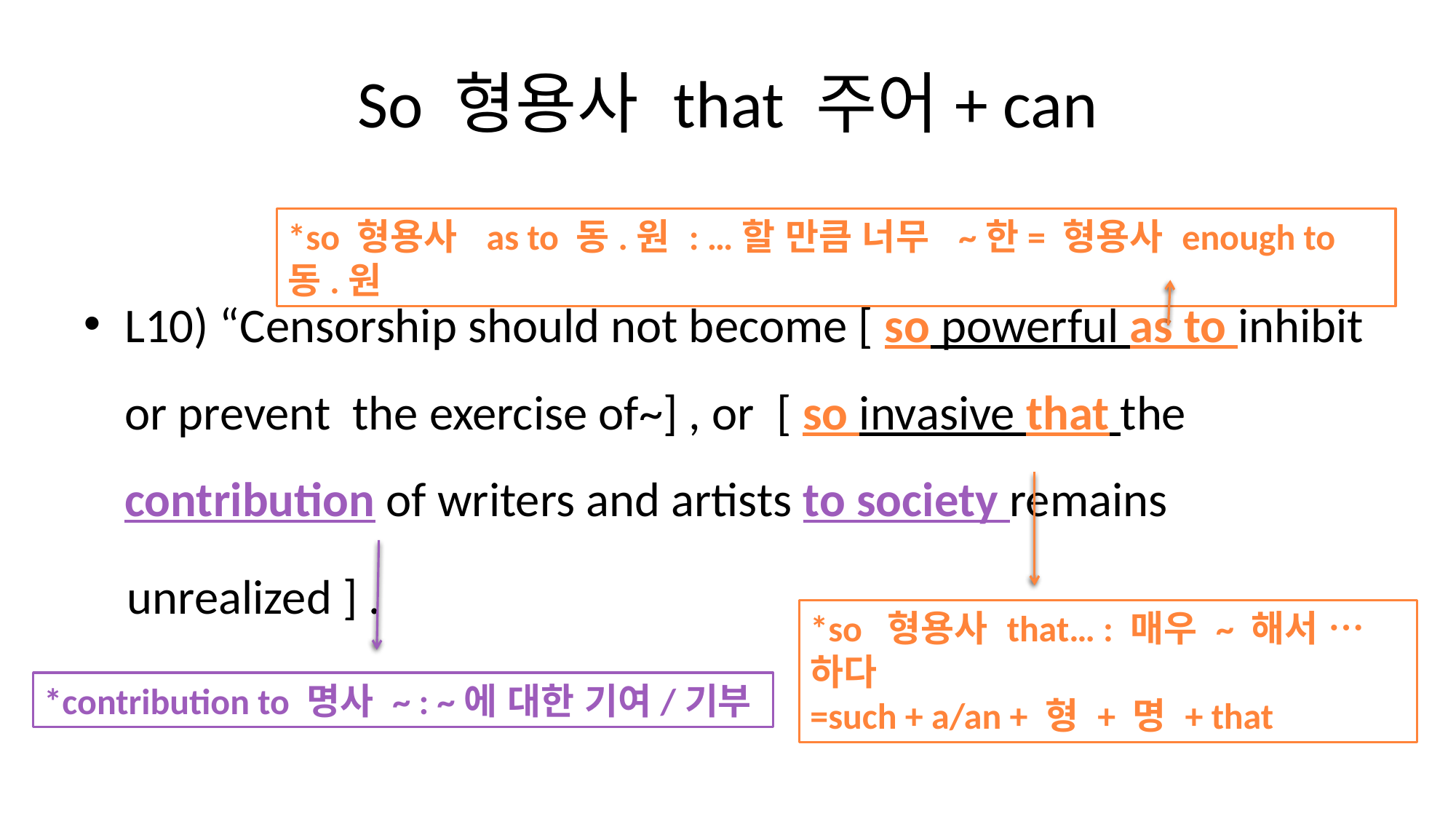

# So 형용사 that 주어+ can

L10) “Censorship should not become [ so powerful as to inhibit or prevent  the exercise of~] , or  [ so invasive that the contribution of writers and artists to society remains
    unrealized ] .

*so 형용사  as to 동.원 : …할 만큼 너무  ~한= 형용사 enough to 동.원
*so  형용사 that… : 매우 ~ 해서 …하다
=such + a/an + 형 + 명 + that
*contribution to 명사 ~ : ~에 대한 기여/기부